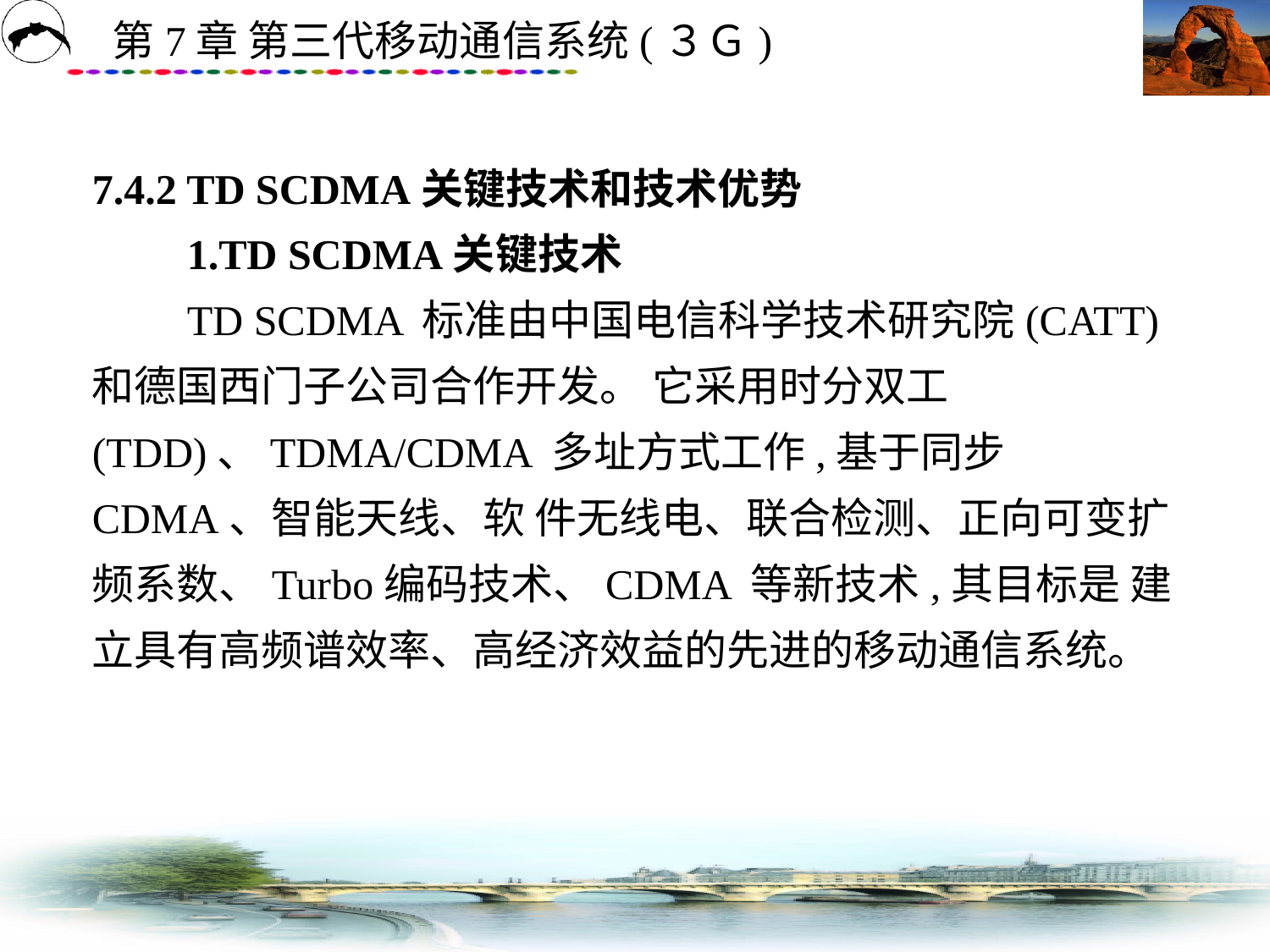

# 7.4.2 TD SCDMA关键技术和技术优势 　　1.TD SCDMA关键技术 　　TD SCDMA 标准由中国电信科学技术研究院(CATT)和德国西门子公司合作开发。 它采用时分双工(TDD)、TDMA/CDMA 多址方式工作,基于同步 CDMA、智能天线、软 件无线电、联合检测、正向可变扩频系数、Turbo编码技术、CDMA 等新技术,其目标是 建立具有高频谱效率、高经济效益的先进的移动通信系统。